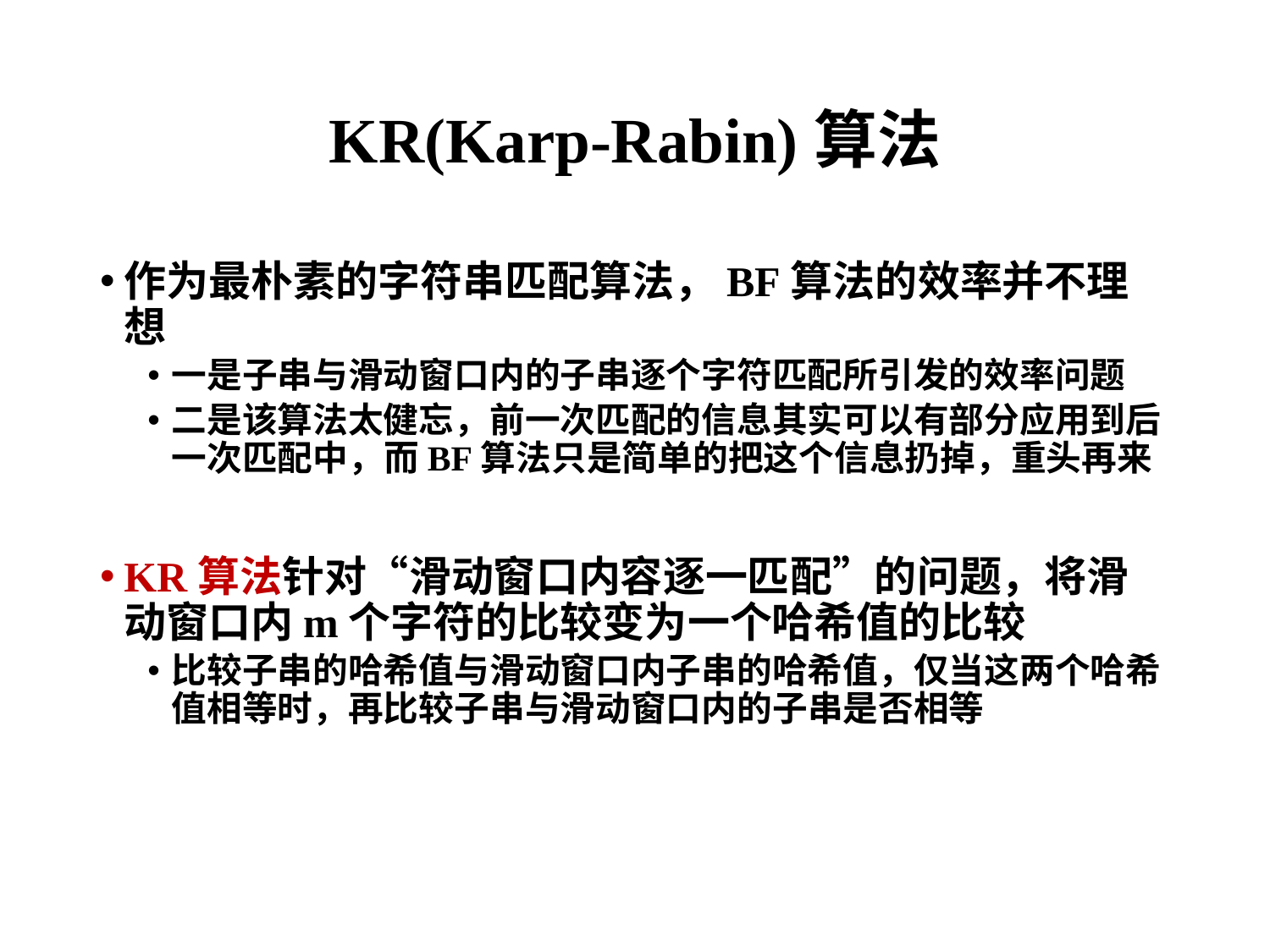

# KR(Karp-Rabin)算法
作为最朴素的字符串匹配算法，BF算法的效率并不理想
一是子串与滑动窗口内的子串逐个字符匹配所引发的效率问题
二是该算法太健忘，前一次匹配的信息其实可以有部分应用到后一次匹配中，而BF算法只是简单的把这个信息扔掉，重头再来

KR算法针对“滑动窗口内容逐一匹配”的问题，将滑动窗口内m个字符的比较变为一个哈希值的比较
比较子串的哈希值与滑动窗口内子串的哈希值，仅当这两个哈希值相等时，再比较子串与滑动窗口内的子串是否相等